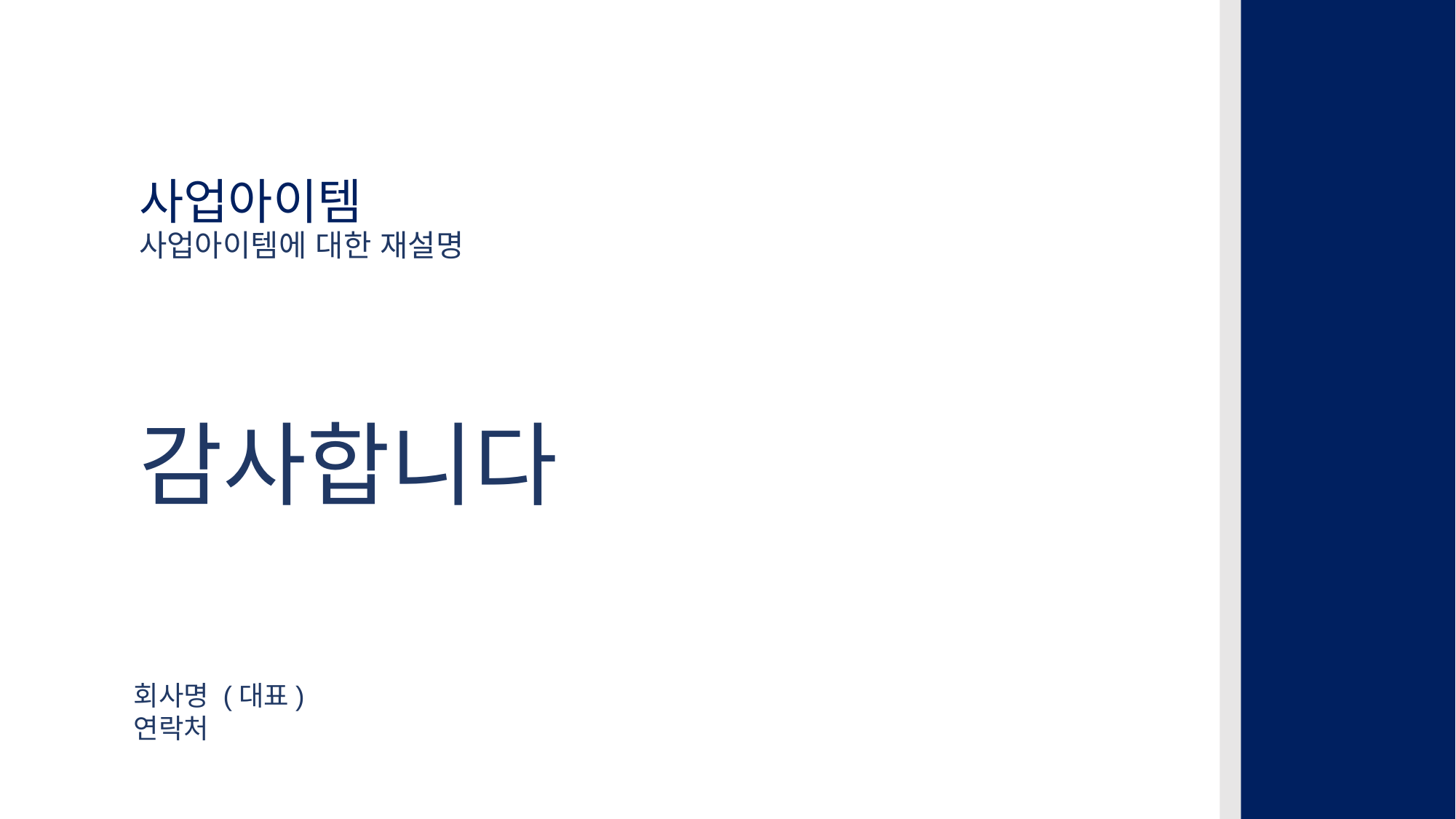

사업아이템
사업아이템에 대한 재설명

감사합니다
회사명 (대표)
연락처